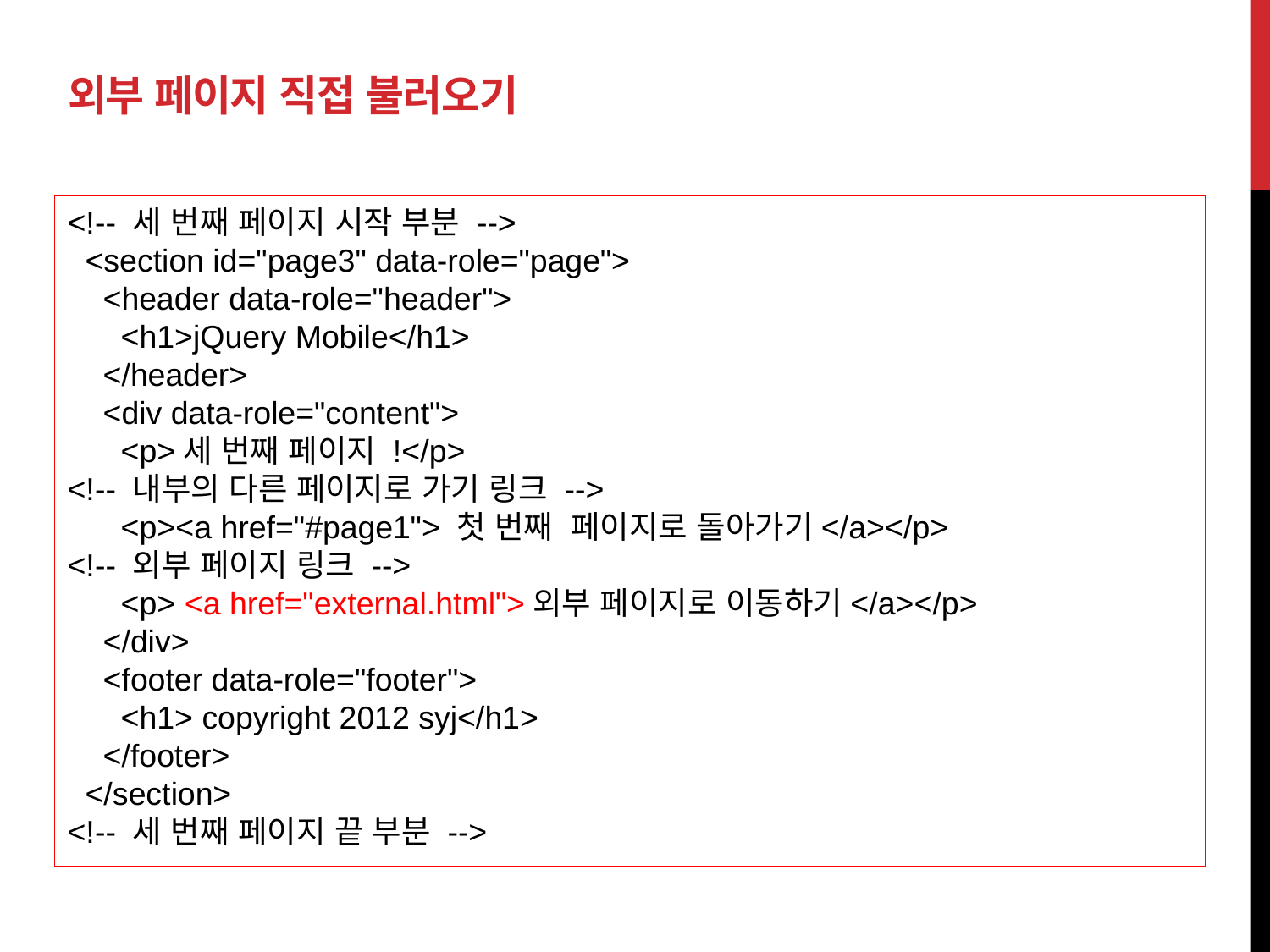

# 외부 페이지 직접 불러오기
<!-- 세 번째 페이지 시작 부분 -->
  <section id="page3" data-role="page">
    <header data-role="header">
      <h1>jQuery Mobile</h1>
    </header>
    <div data-role="content">
      <p>세 번째 페이지 !</p>
<!-- 내부의 다른 페이지로 가기 링크 -->
      <p><a href="#page1"> 첫 번째  페이지로 돌아가기</a></p>
<!-- 외부 페이지 링크 -->
      <p> <a href="external.html">외부 페이지로 이동하기</a></p>
    </div>
    <footer data-role="footer">
      <h1> copyright 2012 syj</h1>
    </footer>
  </section>
<!-- 세 번째 페이지 끝 부분 -->